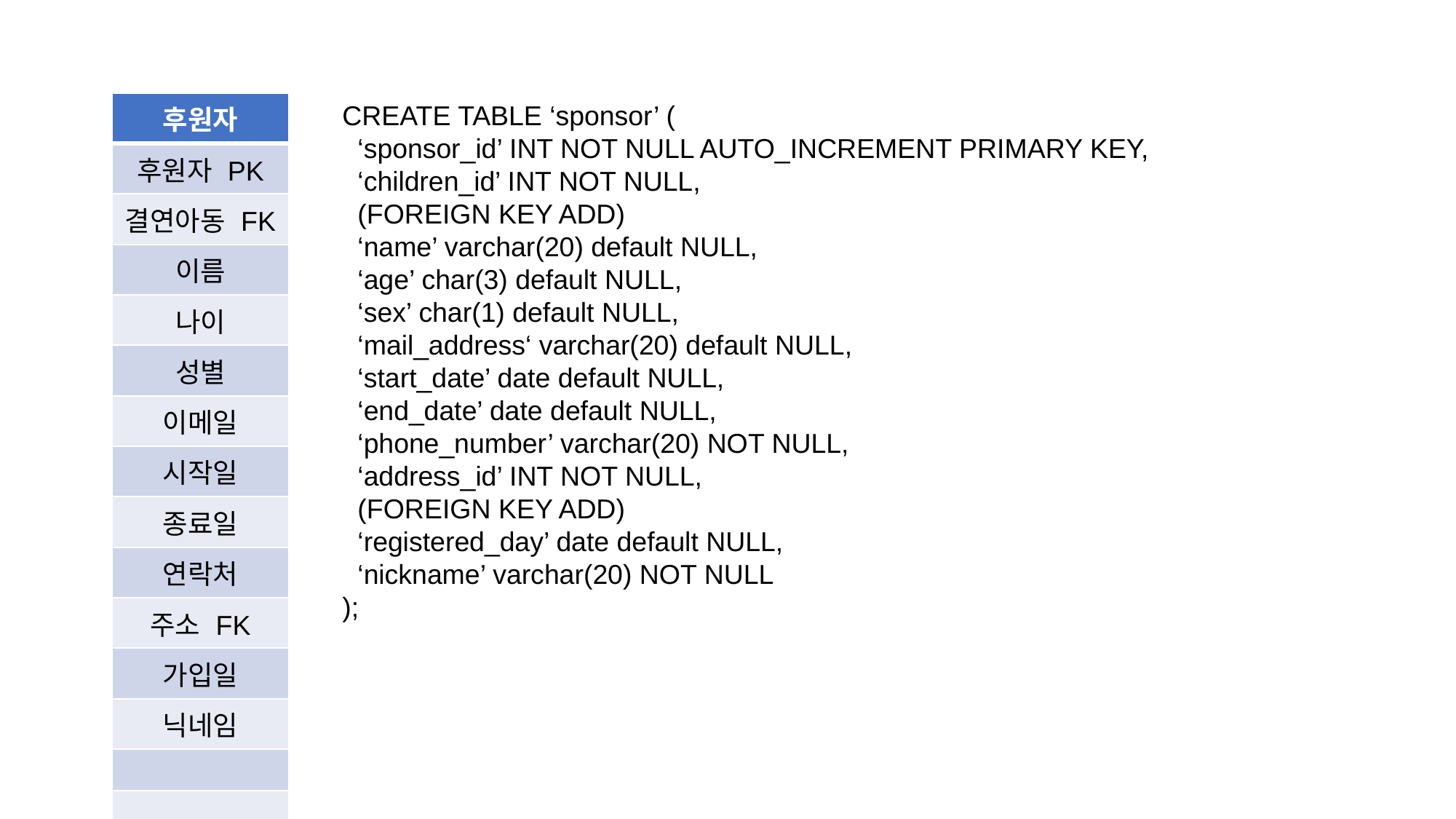

| 후원자 |
| --- |
| 후원자 PK |
| 결연아동 FK |
| 이름 |
| 나이 |
| 성별 |
| 이메일 |
| 시작일 |
| 종료일 |
| 연락처 |
| 주소 FK |
| 가입일 |
| 닉네임 |
|  |
|  |
CREATE TABLE ‘sponsor’ (
  ‘sponsor_id’ INT NOT NULL AUTO_INCREMENT PRIMARY KEY,
  ‘children_id’ INT NOT NULL,
  (FOREIGN KEY ADD)
  ‘name’ varchar(20) default NULL,
  ‘age’ char(3) default NULL,
  ‘sex’ char(1) default NULL,
  ‘mail_address‘ varchar(20) default NULL,
  ‘start_date’ date default NULL,
  ‘end_date’ date default NULL,
  ‘phone_number’ varchar(20) NOT NULL,
  ‘address_id’ INT NOT NULL,
  (FOREIGN KEY ADD)
  ‘registered_day’ date default NULL,
  ‘nickname’ varchar(20) NOT NULL
);